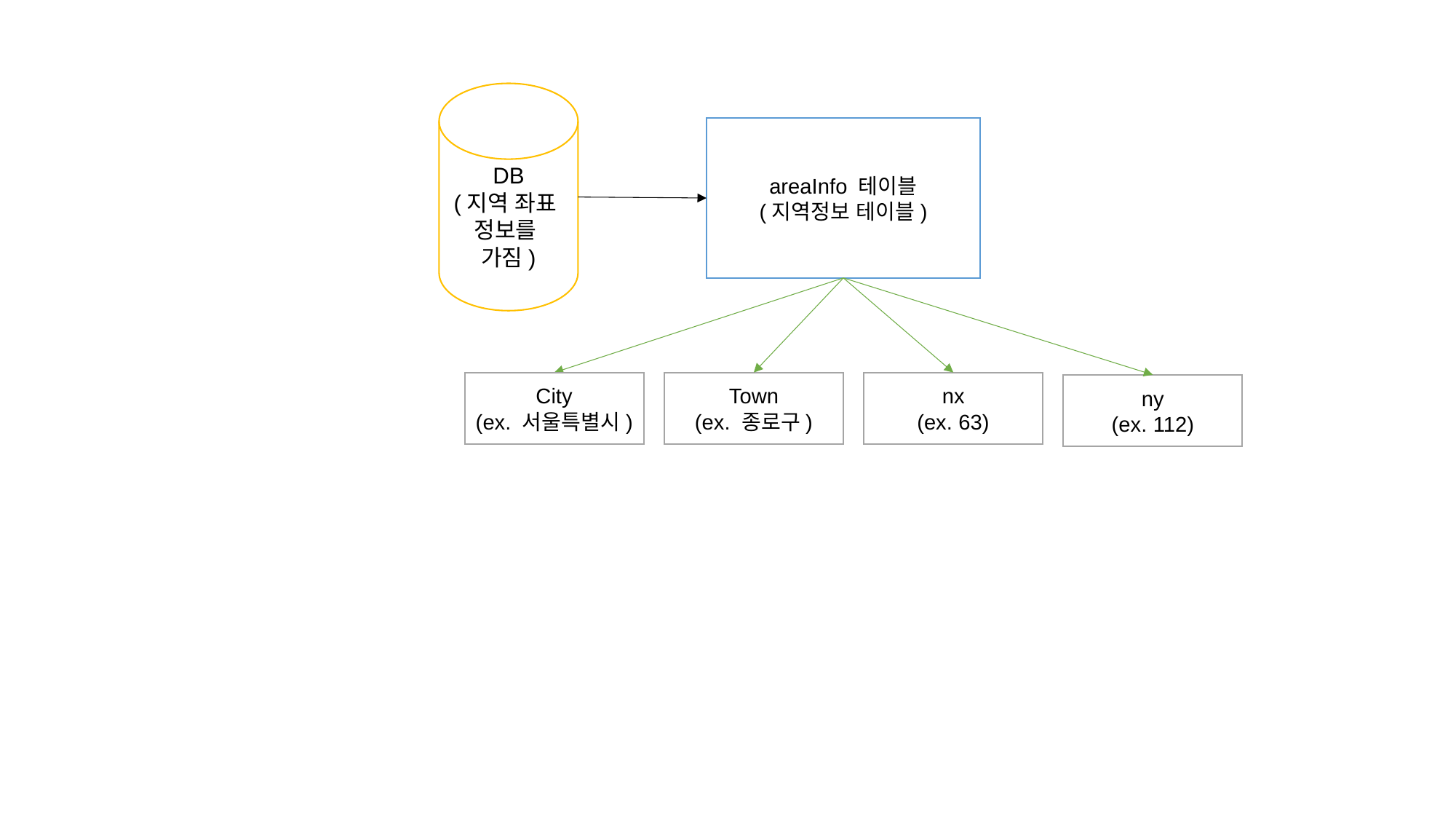

DB
(지역 좌표
정보를
가짐)

areaInfo 테이블
(지역정보 테이블)
City
(ex. 서울특별시)
Town
(ex. 종로구)
nx
(ex. 63)
ny
(ex. 112)